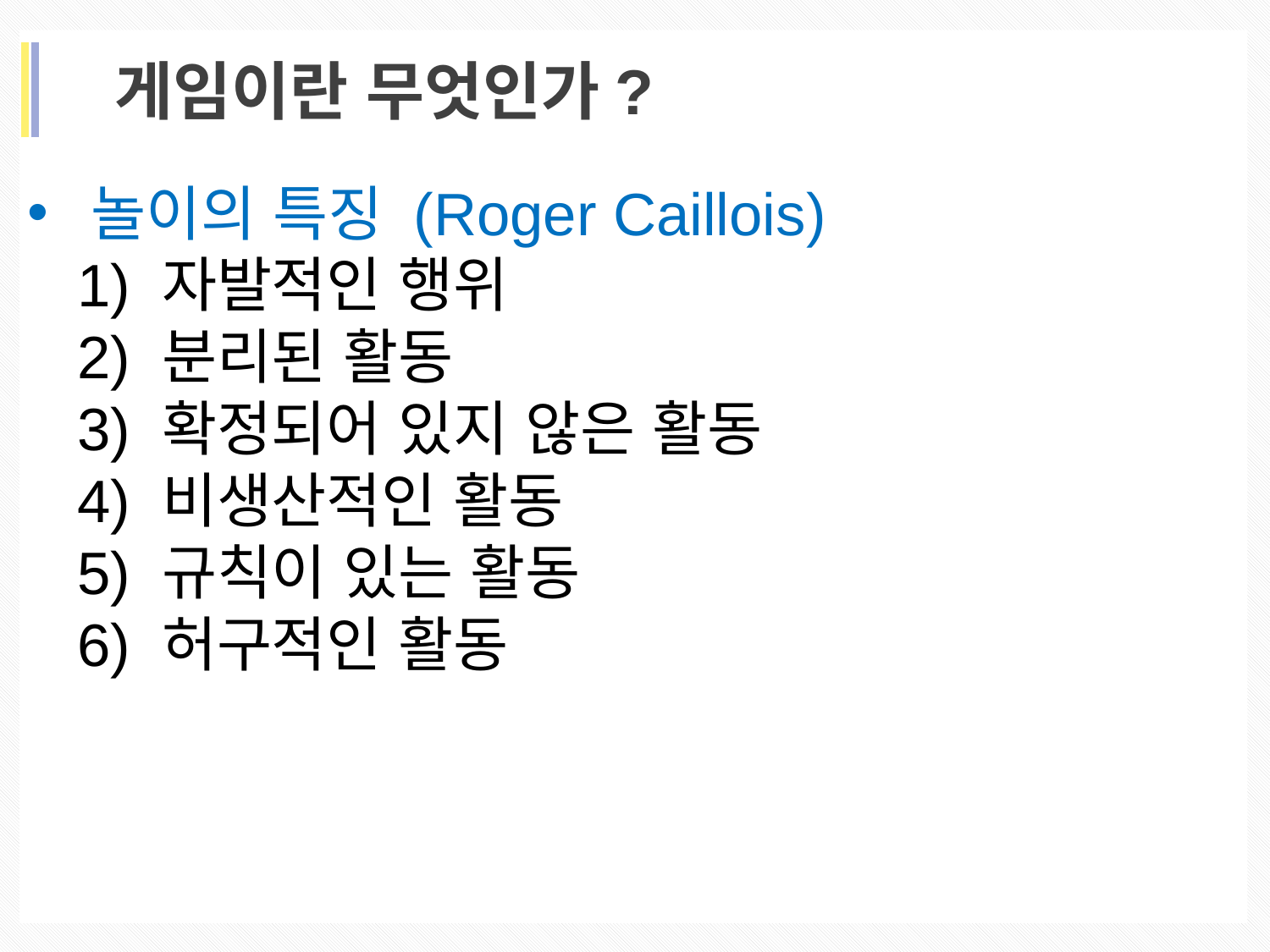

게임이란 무엇인가?
놀이의 특징 (Roger Caillois)
   1) 자발적인 행위
   2) 분리된 활동
   3) 확정되어 있지 않은 활동
   4) 비생산적인 활동
   5) 규칙이 있는 활동
   6) 허구적인 활동